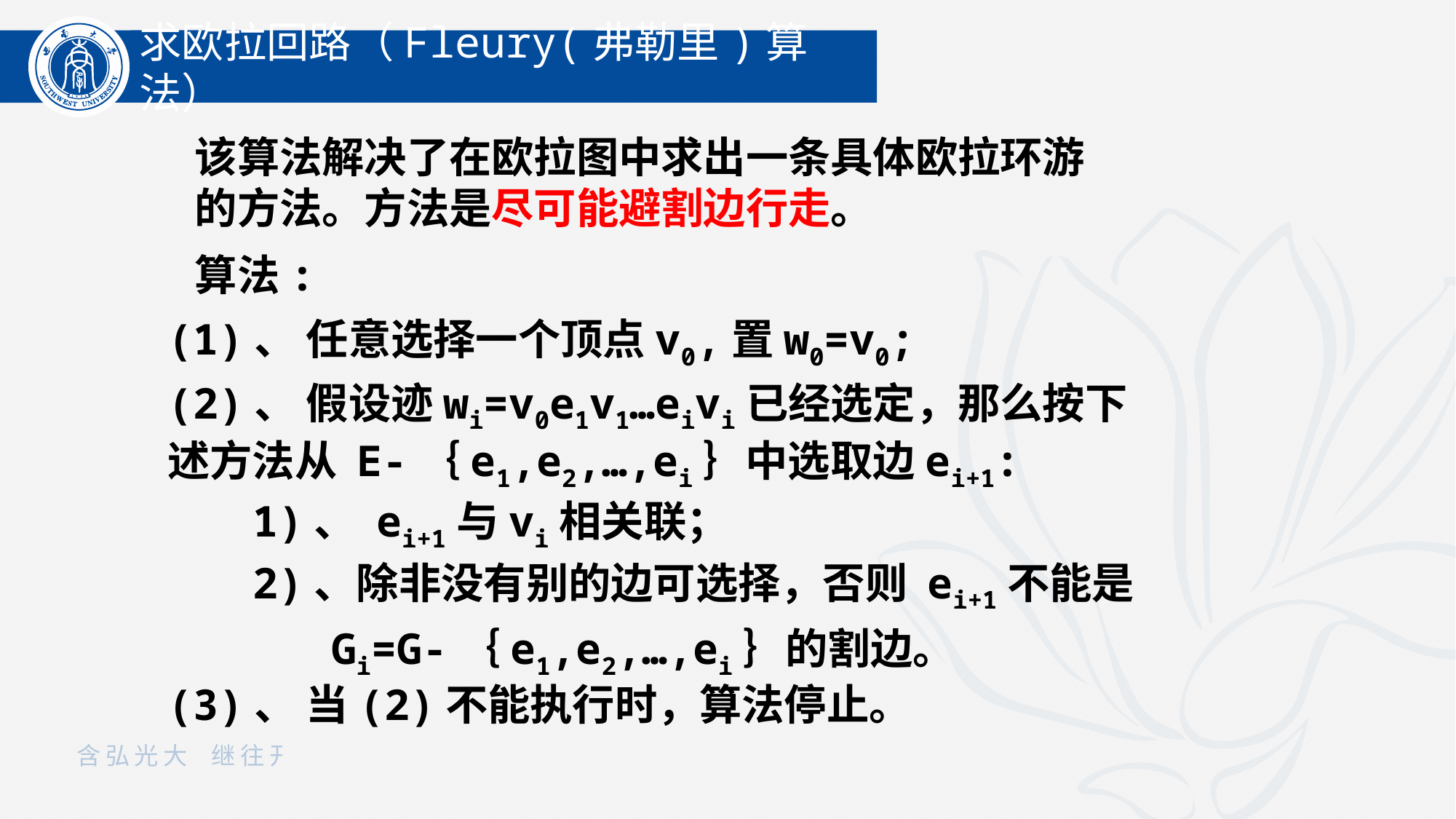

求欧拉回路（Fleury(弗勒里)算法）
该算法解决了在欧拉图中求出一条具体欧拉环游的方法。方法是尽可能避割边行走。
算法:
(1)、 任意选择一个顶点v0,置w0=v0;
(2)、 假设迹wi=v0e1v1…eivi已经选定，那么按下述方法从 E-｛e1,e2,…,ei｝中选取边ei+1:
   1)、 ei+1与vi相关联；
   2)、除非没有别的边可选择，否则 ei+1不能是
 Gi=G-｛e1,e2,…,ei｝的割边。
(3)、 当(2)不能执行时，算法停止。